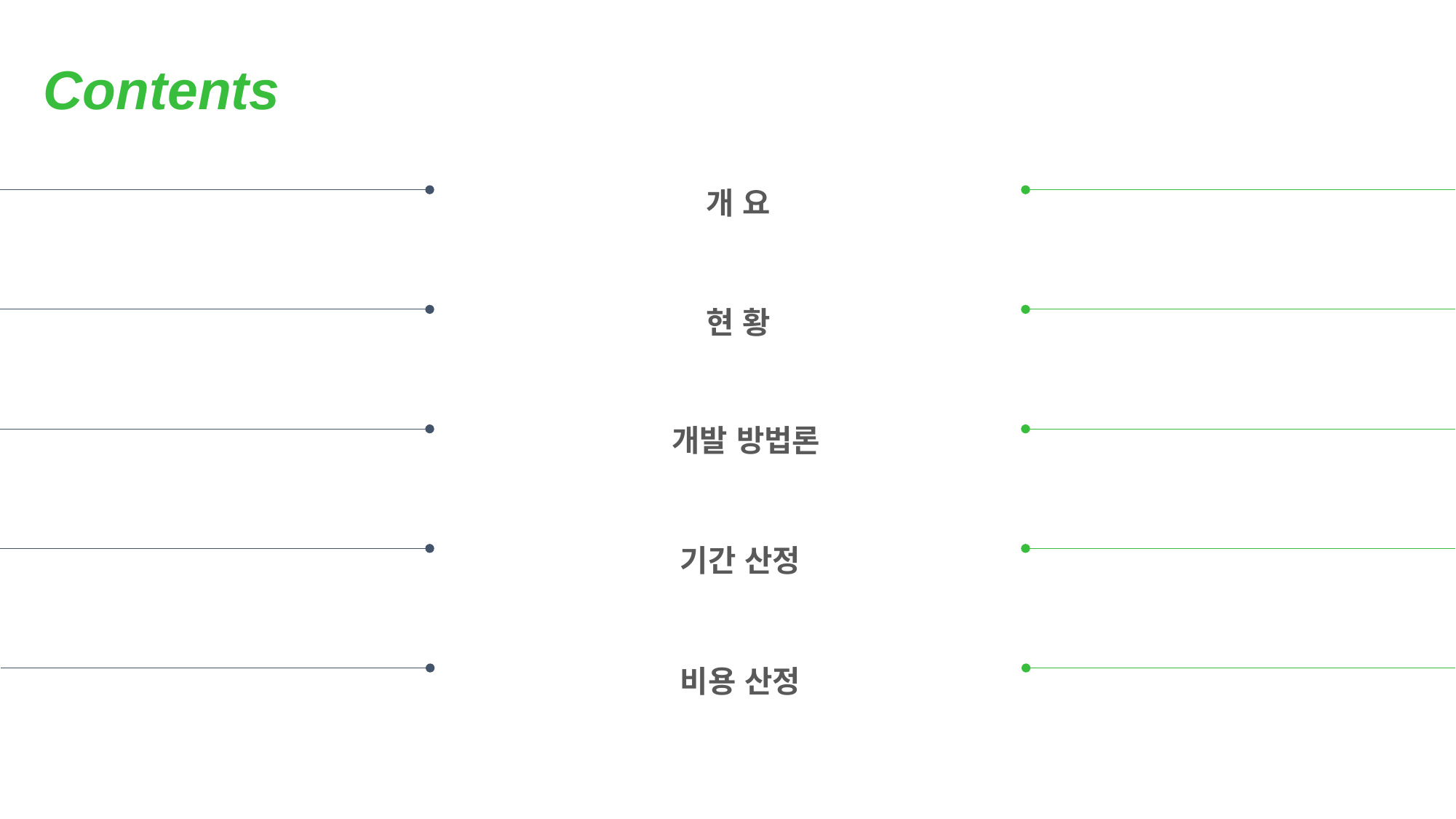

Contents
개 요
현 황
개발 방법론
기간 산정
비용 산정